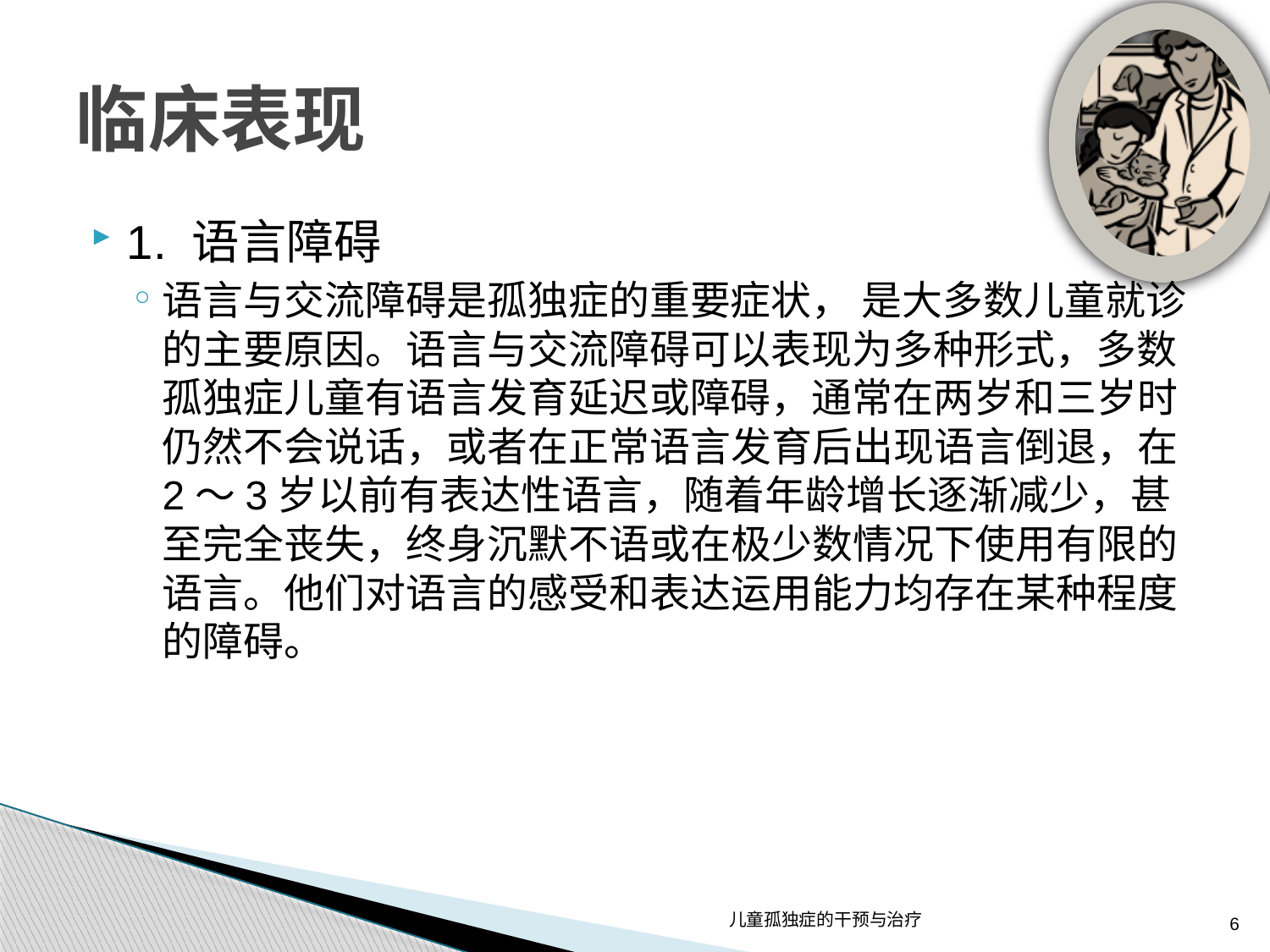

# 临床表现
1. 语言障碍
语言与交流障碍是孤独症的重要症状， 是大多数儿童就诊的主要原因。语言与交流障碍可以表现为多种形式，多数孤独症儿童有语言发育延迟或障碍，通常在两岁和三岁时仍然不会说话，或者在正常语言发育后出现语言倒退，在2～3岁以前有表达性语言，随着年龄增长逐渐减少，甚至完全丧失，终身沉默不语或在极少数情况下使用有限的语言。他们对语言的感受和表达运用能力均存在某种程度的障碍。
儿童孤独症的干预与治疗
6